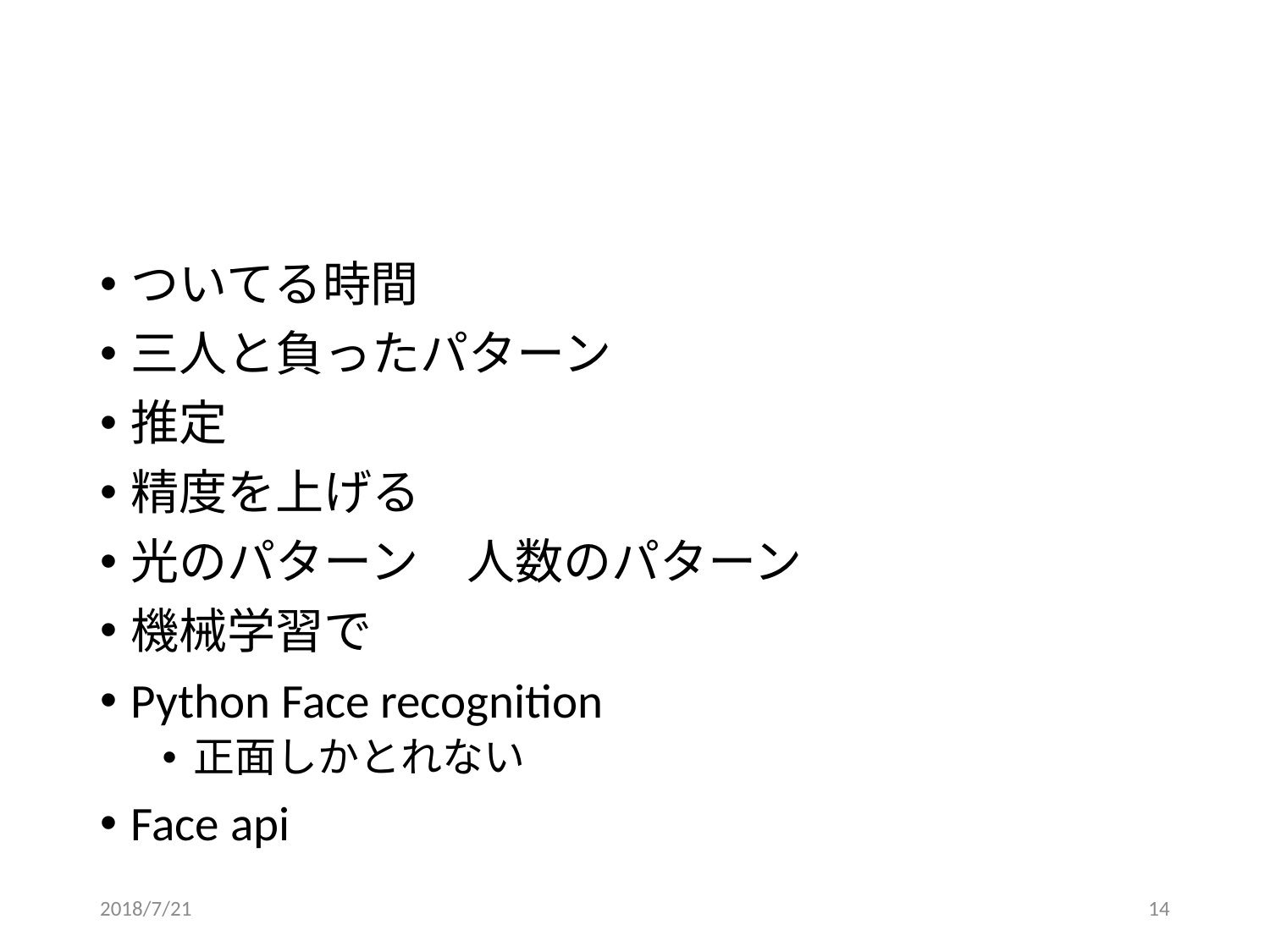

#
ついてる時間
三人と負ったパターン
推定
精度を上げる
光のパターン　人数のパターン
機械学習で
Python Face recognition
正面しかとれない
Face api
2018/7/21
14